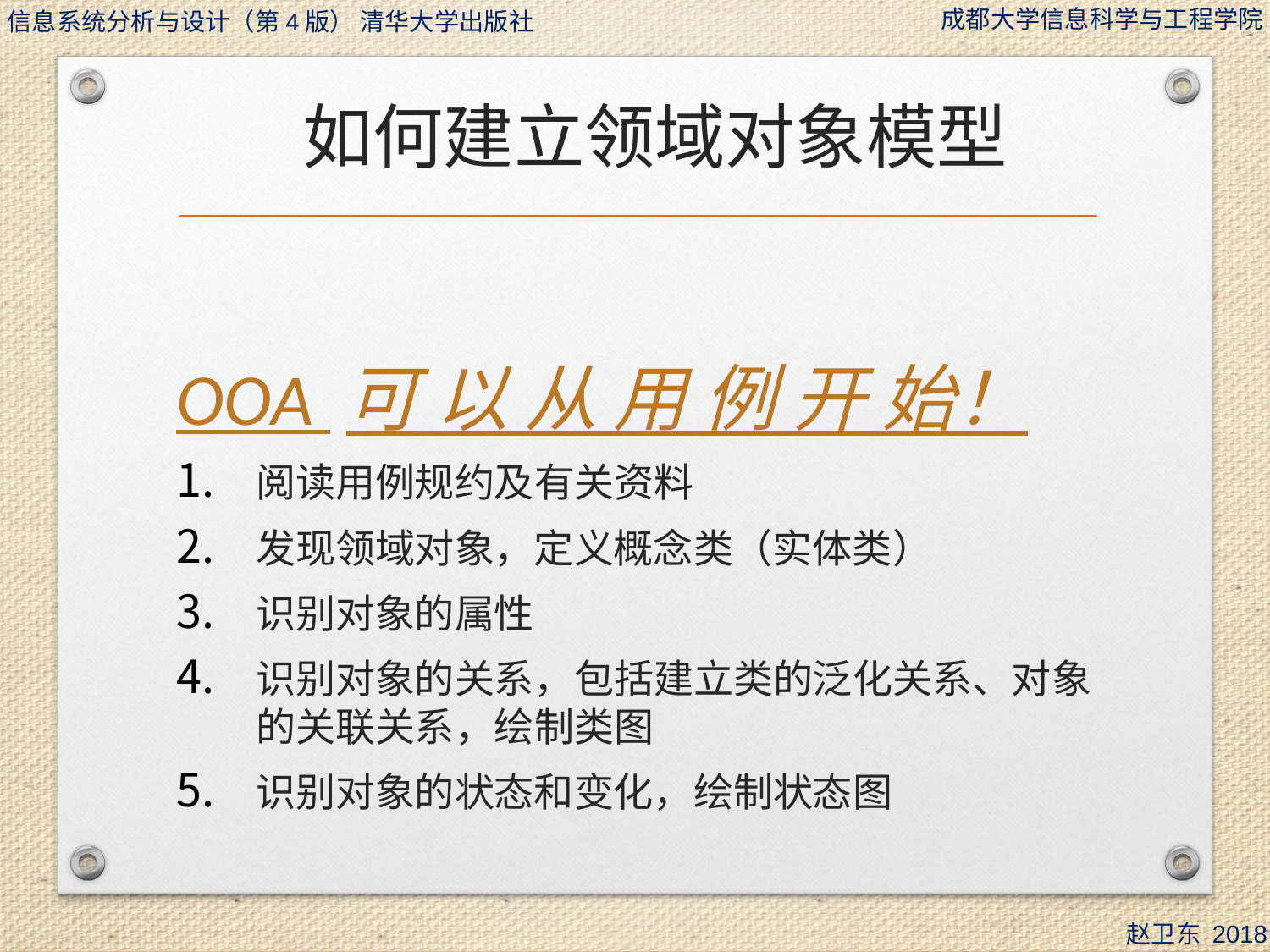

# 如何建立领域对象模型
OOA 可 以 从 用 例 开 始！
阅读用例规约及有关资料
发现领域对象，定义概念类（实体类）
识别对象的属性
识别对象的关系，包括建立类的泛化关系、对象的关联关系，绘制类图
识别对象的状态和变化，绘制状态图